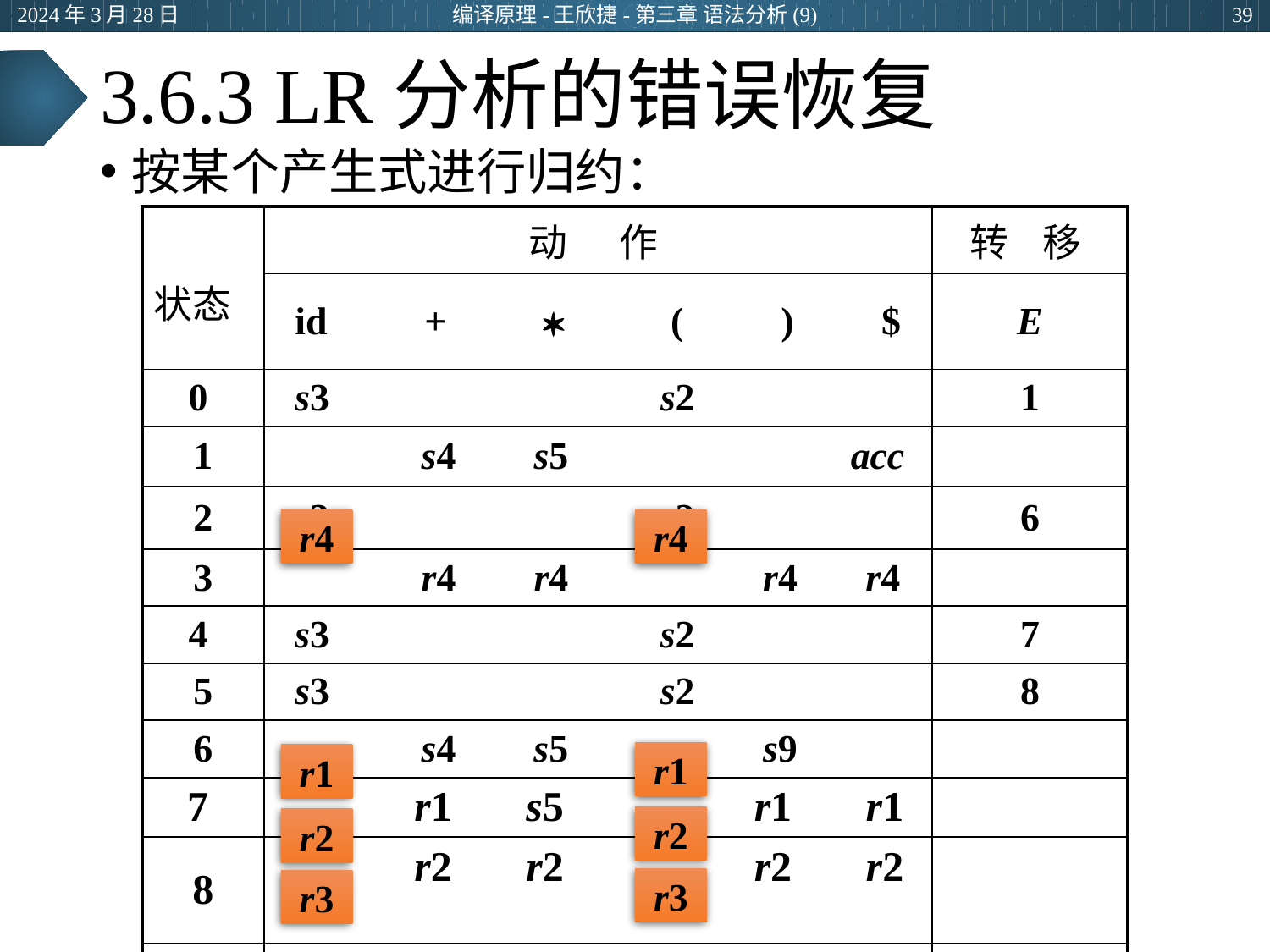

2024年3月28日
编译原理-王欣捷-第三章 语法分析(9)
39
# 3.6.3 LR分析的错误恢复
按某个产生式进行归约：

| 状态 | 动 作 | 转 移 |
| --- | --- | --- |
|  | id + ∗ ( ) $ | E |
| 0 | s3 s2 | 1 |
| 1 | s4 s5 acc |  |
| 2 | s3 s2 | 6 |
| 3 | r4 r4 r4 r4 |  |
| 4 | s3 s2 | 7 |
| 5 | s3 s2 | 8 |
| 6 | s4 s5 s9 |  |
| 7 | r1 s5 r1 r1 |  |
| 8 | r2 r2 r2 r2 |  |
| 9 | r3 r3 r3 r3 |  |
r4

r4

r1

r1

r2

r2

r3

r3